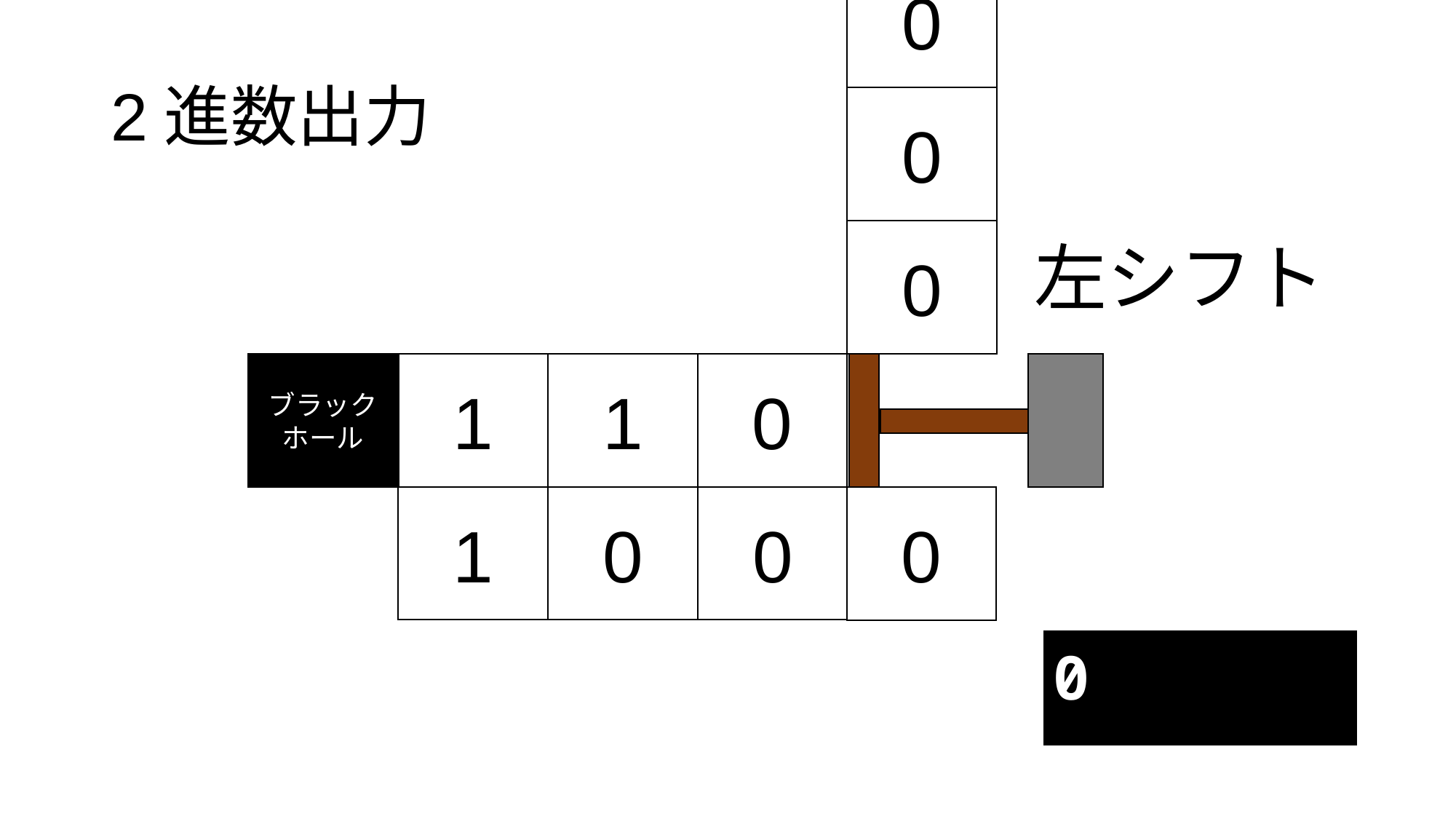

0
# 2進数出力
0
0
左シフト

ブラックホール
1
1
0

1
0
0
0
| 0 |
| --- |